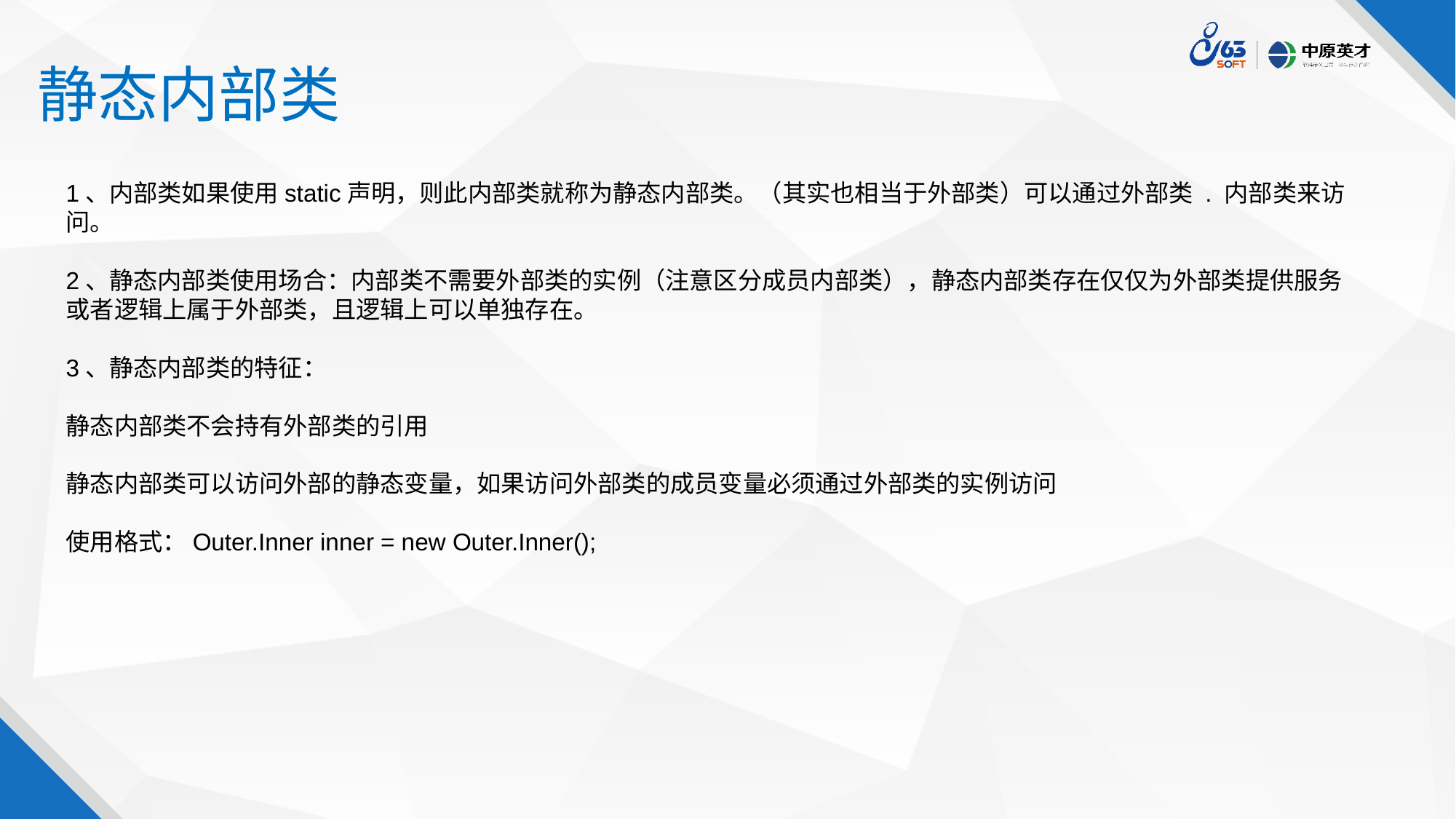

# 静态内部类
1、内部类如果使用static声明，则此内部类就称为静态内部类。（其实也相当于外部类）可以通过外部类 . 内部类来访问。

2、静态内部类使用场合：内部类不需要外部类的实例（注意区分成员内部类），静态内部类存在仅仅为外部类提供服务或者逻辑上属于外部类，且逻辑上可以单独存在。

3、静态内部类的特征：

静态内部类不会持有外部类的引用

静态内部类可以访问外部的静态变量，如果访问外部类的成员变量必须通过外部类的实例访问

使用格式：Outer.Inner inner = new Outer.Inner();